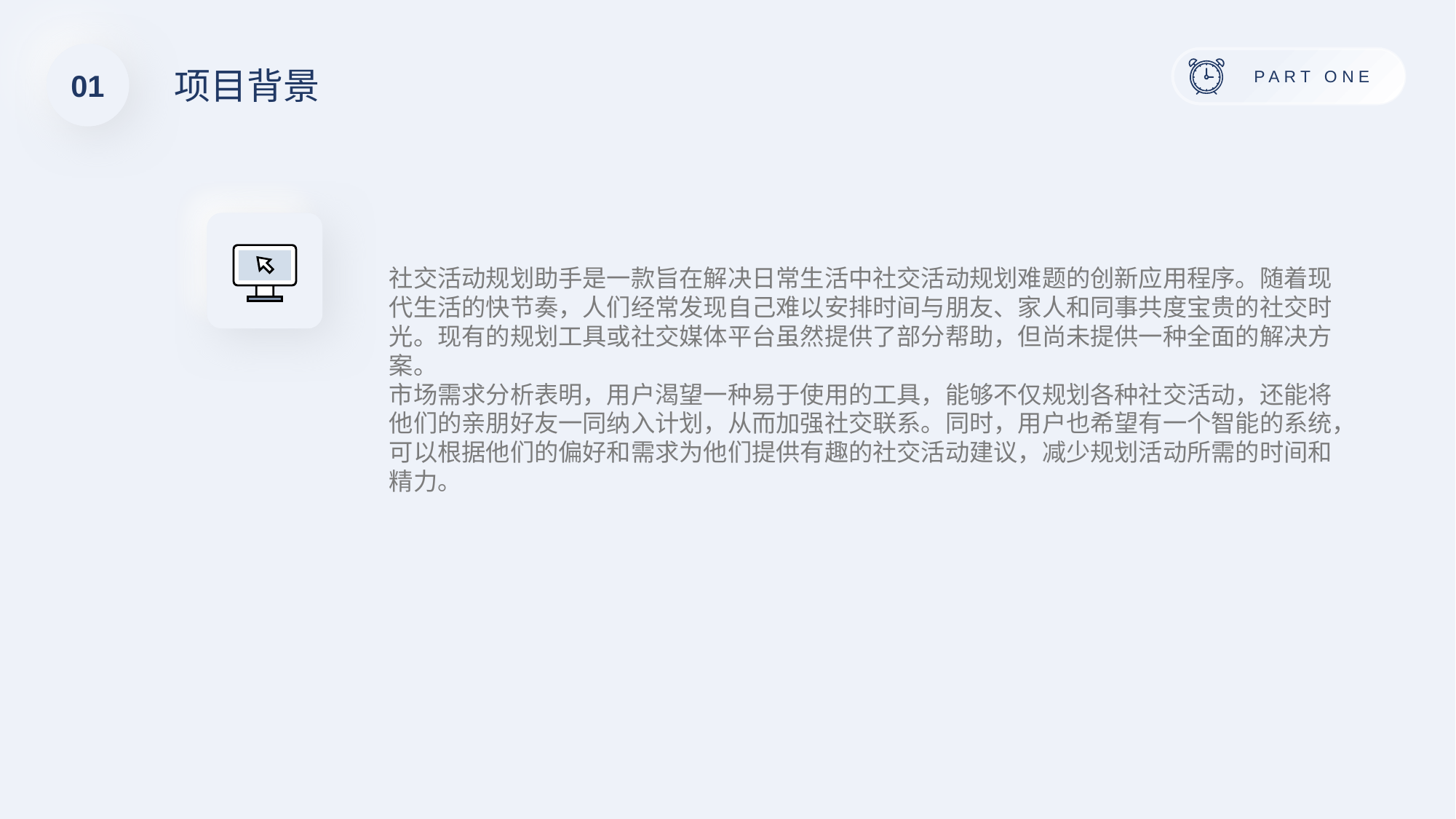

01
项目背景

社交活动规划助手是一款旨在解决日常生活中社交活动规划难题的创新应用程序。随着现代生活的快节奏，人们经常发现自己难以安排时间与朋友、家人和同事共度宝贵的社交时光。现有的规划工具或社交媒体平台虽然提供了部分帮助，但尚未提供一种全面的解决方案。
市场需求分析表明，用户渴望一种易于使用的工具，能够不仅规划各种社交活动，还能将他们的亲朋好友一同纳入计划，从而加强社交联系。同时，用户也希望有一个智能的系统，可以根据他们的偏好和需求为他们提供有趣的社交活动建议，减少规划活动所需的时间和精力。